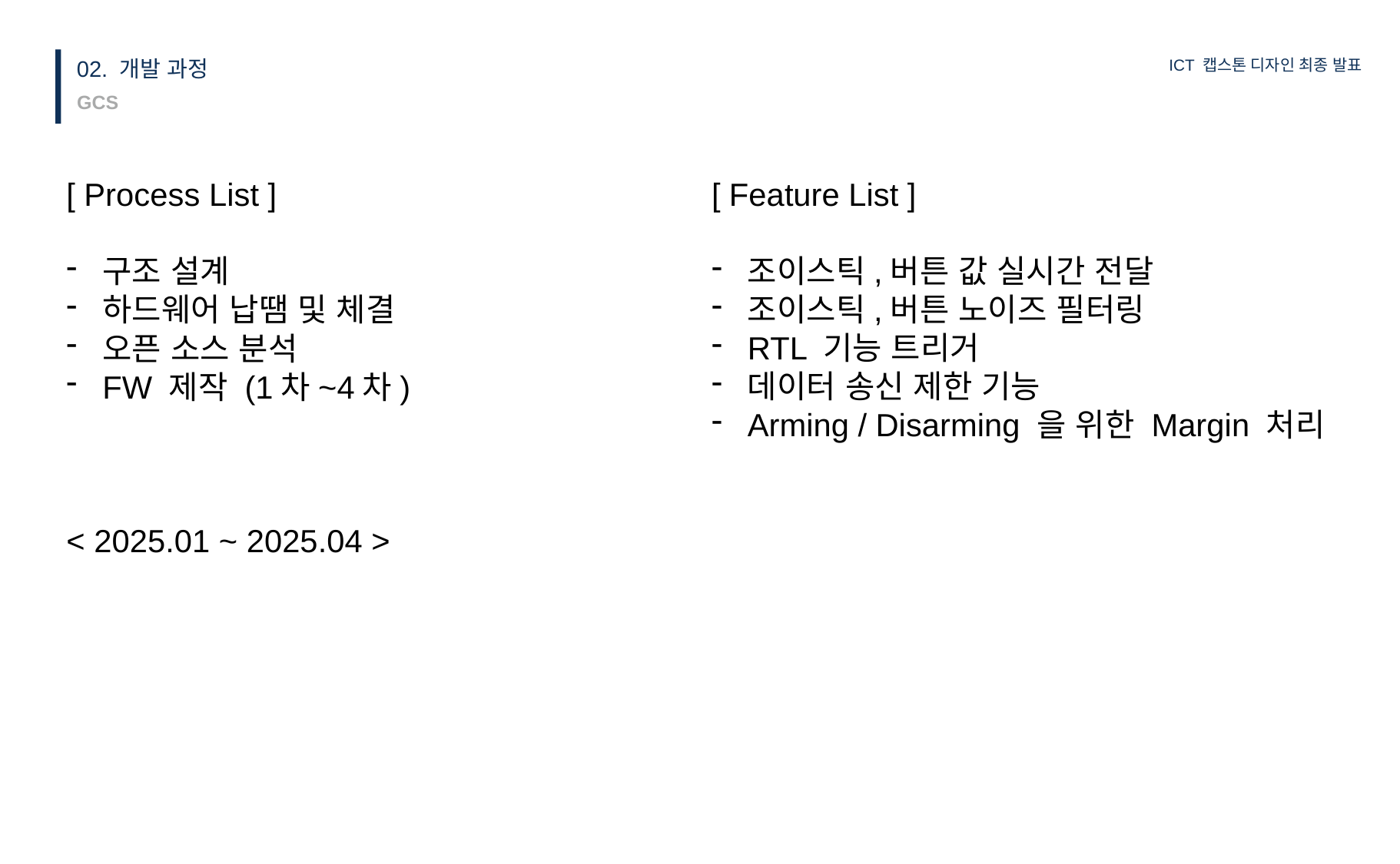

02. 개발 과정
ICT 캡스톤 디자인 최종 발표
GCS
[ Process List ]

구조 설계
하드웨어 납땜 및 체결
오픈 소스 분석
FW 제작 (1차~4차)

< 2025.01 ~ 2025.04 >

[ Feature List ]

조이스틱,버튼 값 실시간 전달
조이스틱,버튼 노이즈 필터링
RTL 기능 트리거
데이터 송신 제한 기능
Arming / Disarming 을 위한 Margin 처리